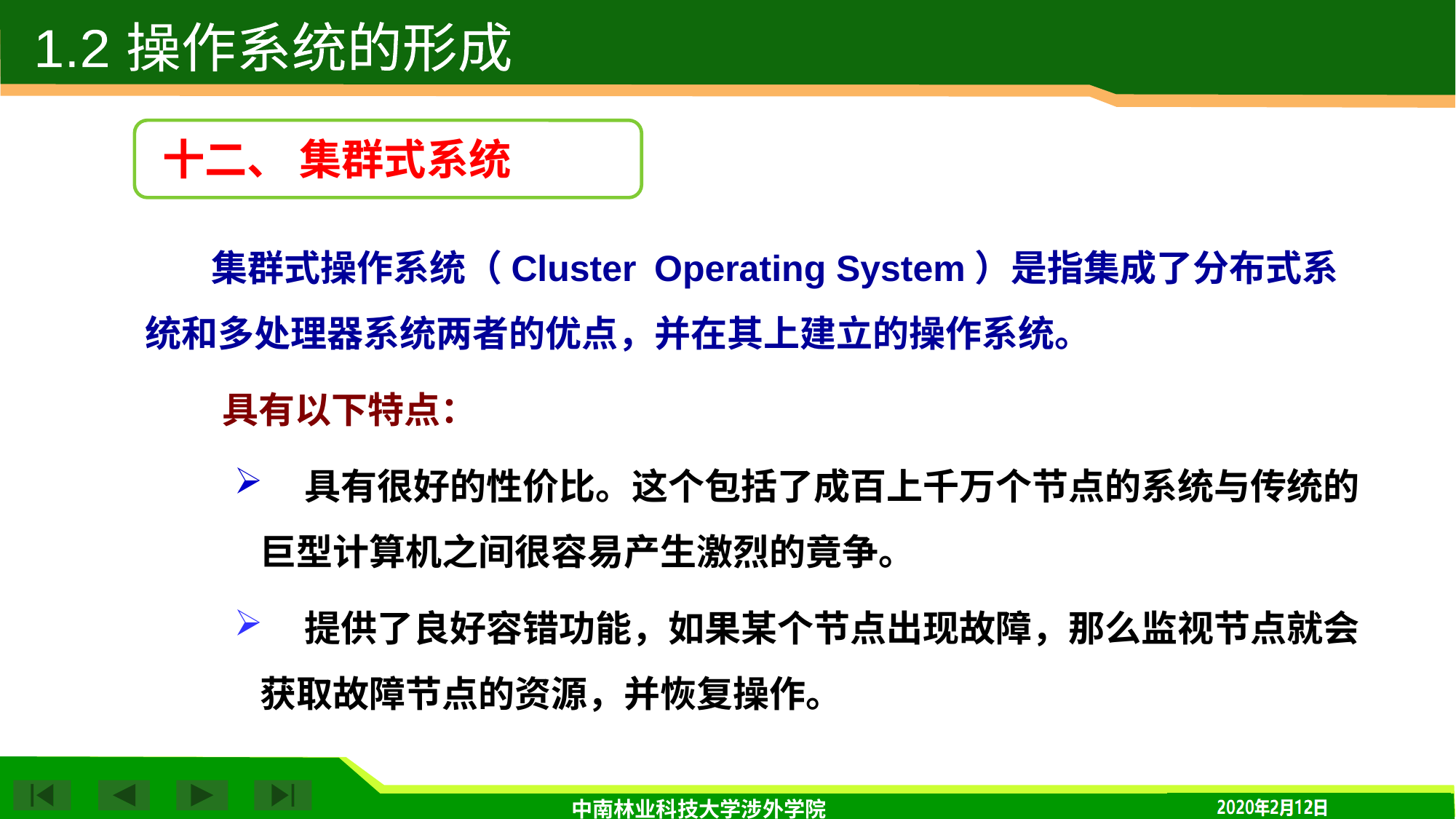

1.2 操作系统的形成

十二、 集群式系统

       集群式操作系统（Cluster  Operating System）是指集成了分布式系统和多处理器系统两者的优点，并在其上建立的操作系统。
 具有以下特点：
    具有很好的性价比。这个包括了成百上千万个节点的系统与传统的巨型计算机之间很容易产生激烈的竟争。
    提供了良好容错功能，如果某个节点出现故障，那么监视节点就会获取故障节点的资源，并恢复操作。